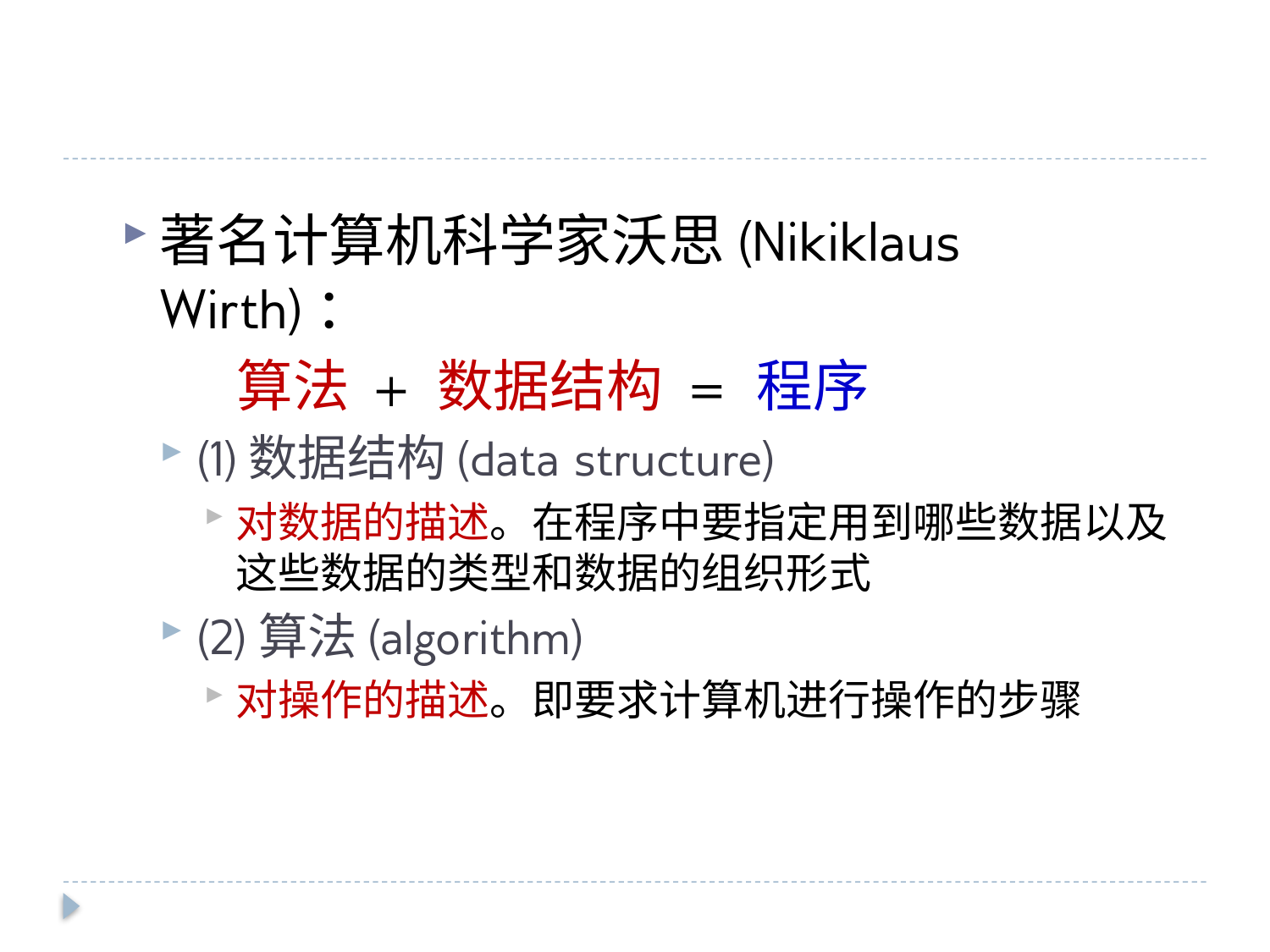

著名计算机科学家沃思(Nikiklaus Wirth)：
        算法 + 数据结构 = 程序
(1)数据结构(data structure)
对数据的描述。在程序中要指定用到哪些数据以及这些数据的类型和数据的组织形式
(2)算法(algorithm)
对操作的描述。即要求计算机进行操作的步骤